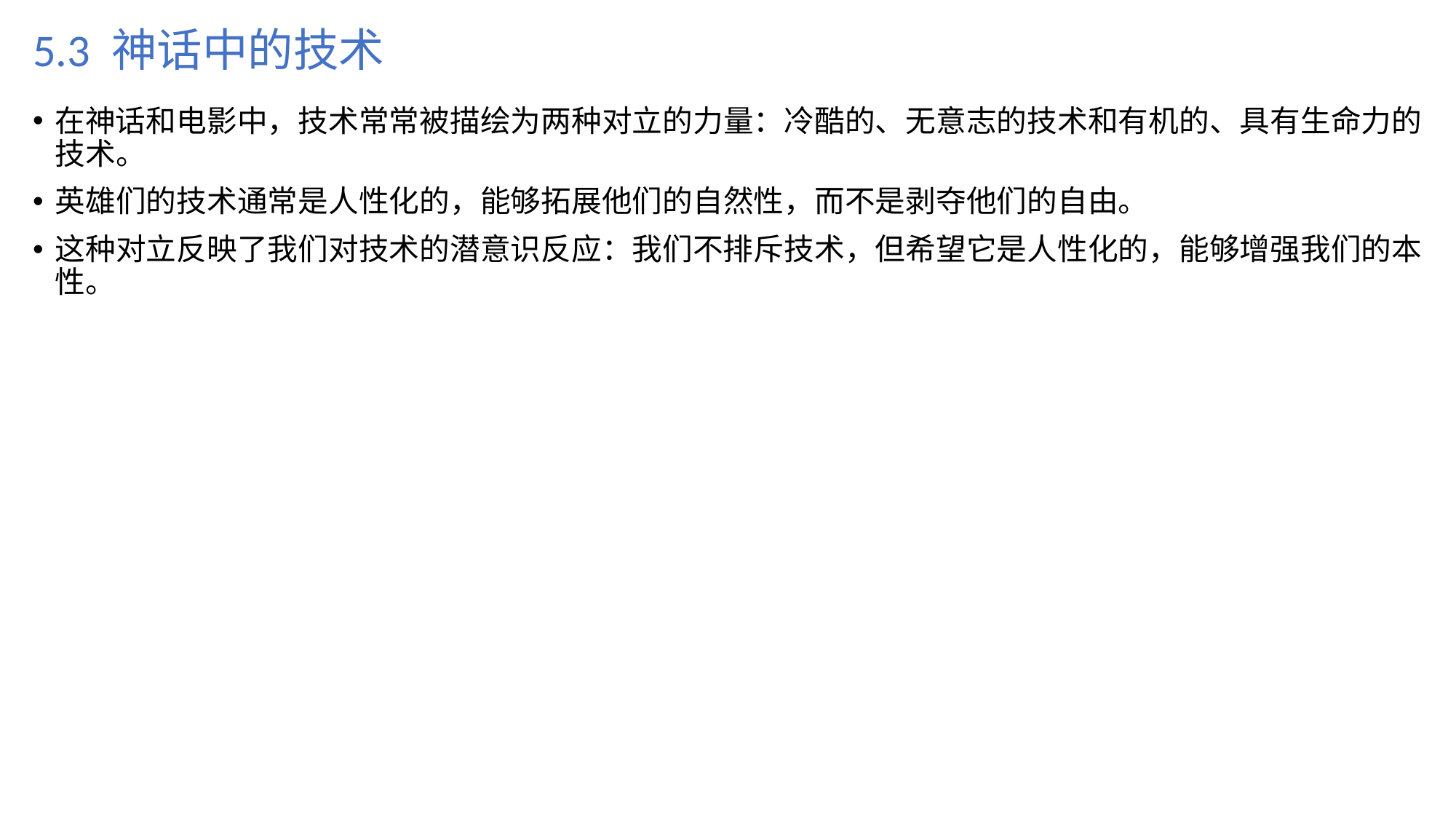

# 5.3 神话中的技术
在神话和电影中，技术常常被描绘为两种对立的力量：冷酷的、无意志的技术和有机的、具有生命力的技术。
英雄们的技术通常是人性化的，能够拓展他们的自然性，而不是剥夺他们的自由。
这种对立反映了我们对技术的潜意识反应：我们不排斥技术，但希望它是人性化的，能够增强我们的本性。